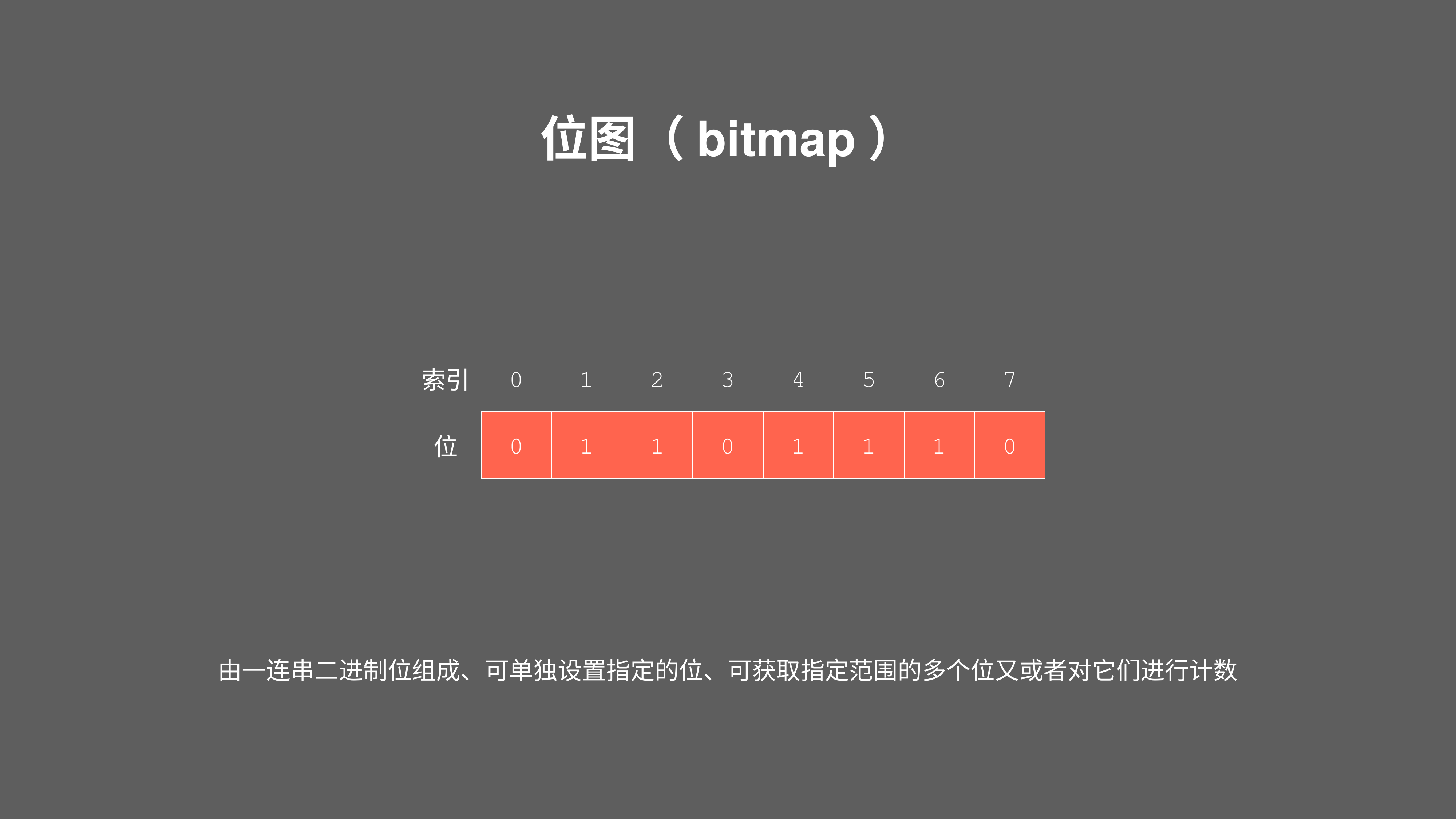

位图（bitmap）
| 索引 | 0 | 1 | 2 | 3 | 4 | 5 | 6 | 7 |
| --- | --- | --- | --- | --- | --- | --- | --- | --- |
| 位 | 0 | 1 | 1 | 0 | 1 | 1 | 1 | 0 |
由一连串二进制位组成、可单独设置指定的位、可获取指定范围的多个位又或者对它们进行计数